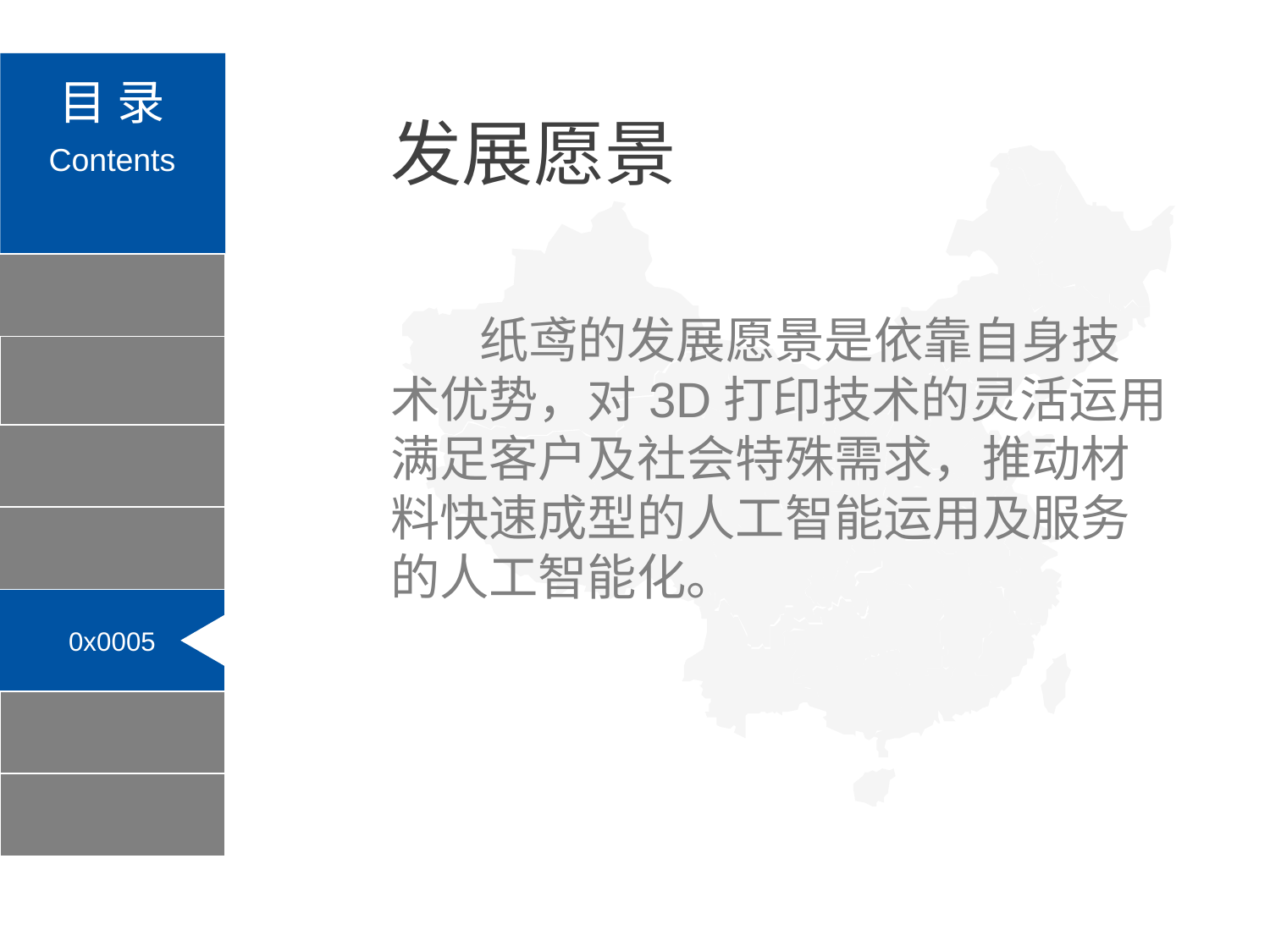

目 录
Contents

0x0005

发展愿景
       纸鸢的发展愿景是依靠自身技术优势，对3D打印技术的灵活运用满足客户及社会特殊需求，推动材料快速成型的人工智能运用及服务的人工智能化。